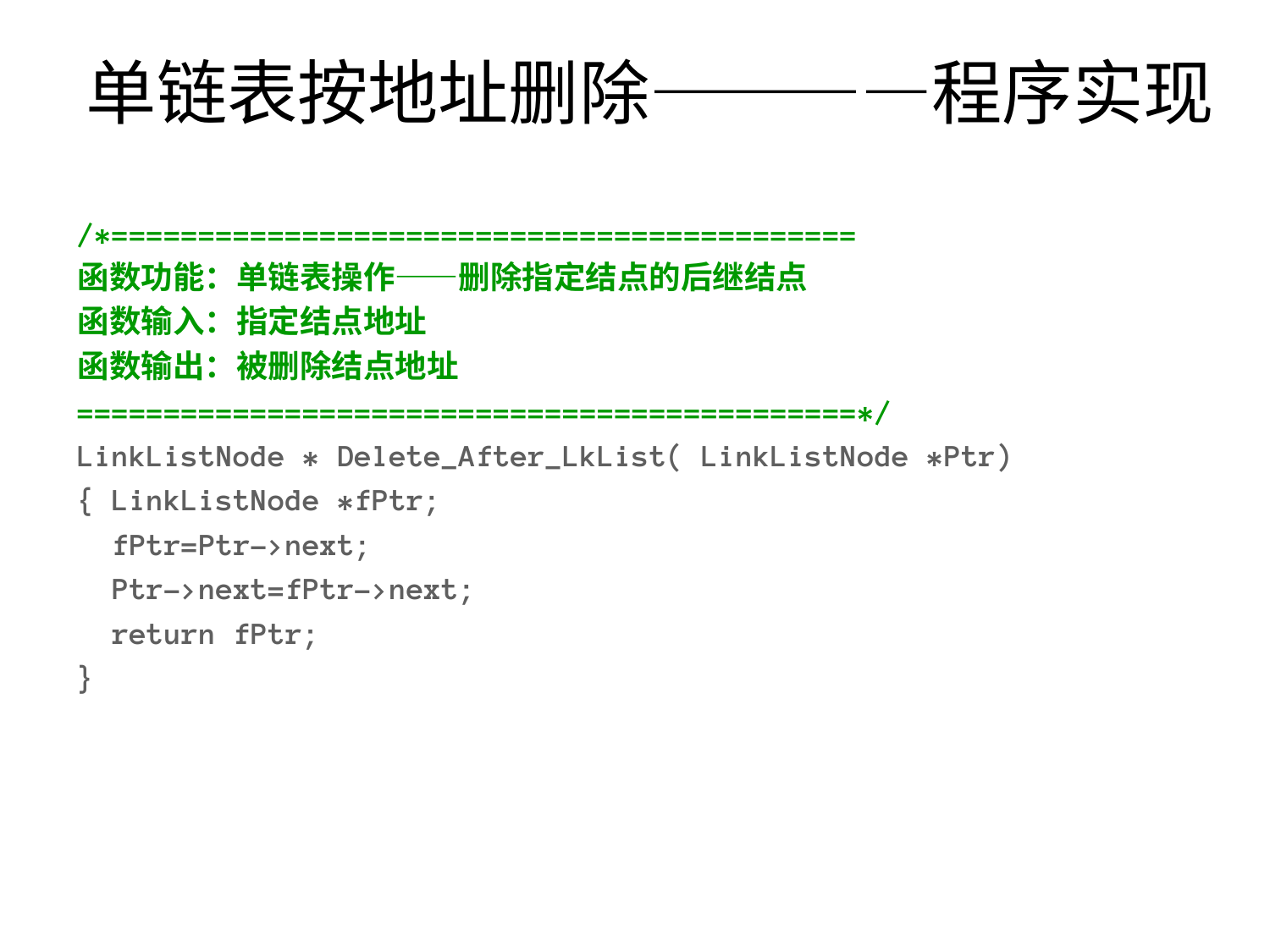

# 单链表按地址删除————程序实现
/*===========================================
函数功能：单链表操作——删除指定结点的后继结点
函数输入：指定结点地址
函数输出：被删除结点地址
=============================================*/
LinkListNode * Delete_After_LkList( LinkListNode *Ptr)
{ LinkListNode *fPtr;
  fPtr=Ptr->next;
  Ptr->next=fPtr->next;
  return fPtr;
}

141